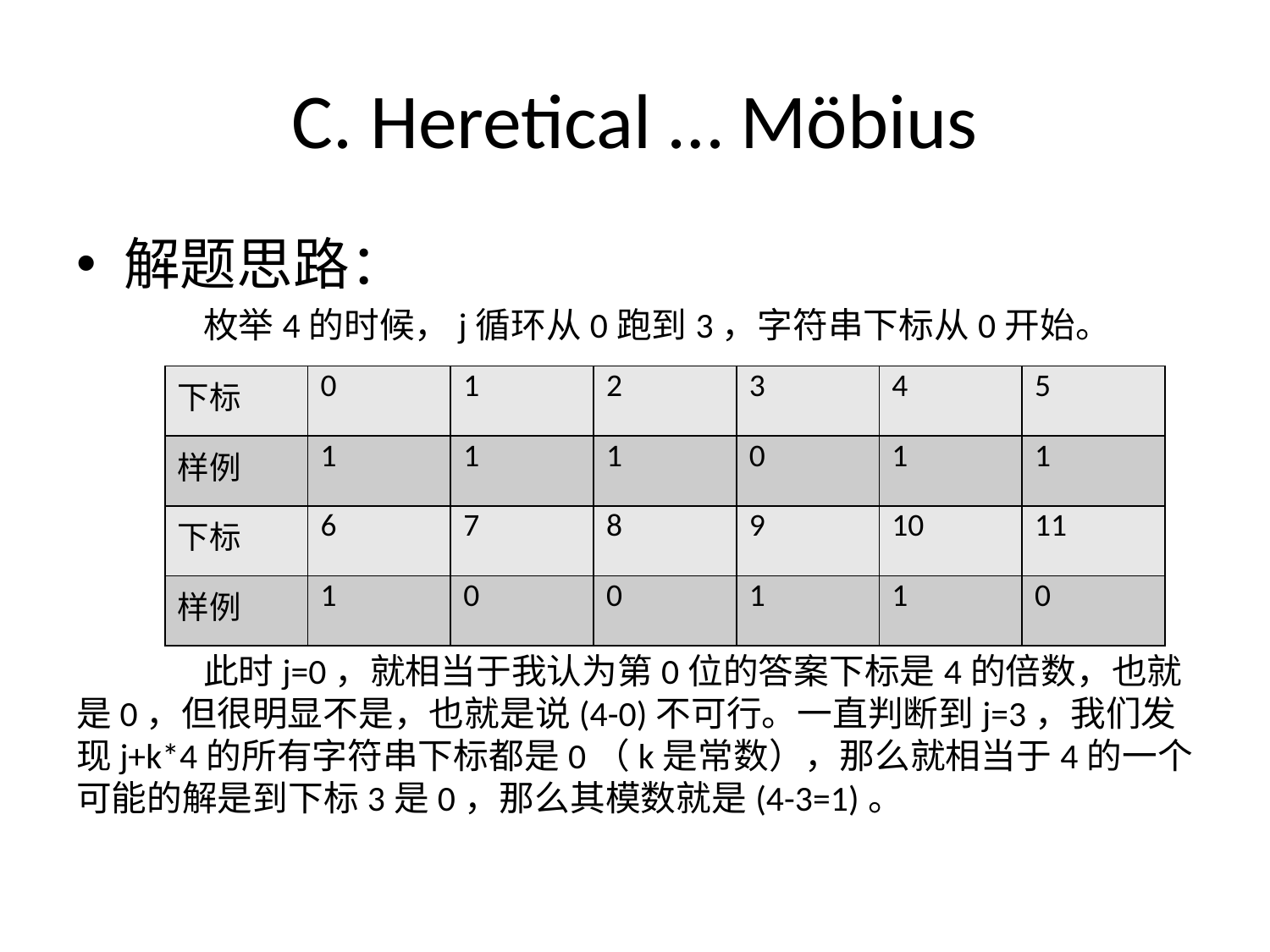

# C. Heretical … Möbius
解题思路：
	枚举4的时候，j循环从0跑到3，字符串下标从0开始。

	此时j=0，就相当于我认为第0位的答案下标是4的倍数，也就是0，但很明显不是，也就是说(4-0)不可行。一直判断到j=3，我们发现j+k*4的所有字符串下标都是0（k是常数），那么就相当于4的一个可能的解是到下标3是0，那么其模数就是(4-3=1)。
| 下标 | 0 | 1 | 2 | 3 | 4 | 5 |
| --- | --- | --- | --- | --- | --- | --- |
| 样例 | 1 | 1 | 1 | 0 | 1 | 1 |
| 下标 | 6 | 7 | 8 | 9 | 10 | 11 |
| 样例 | 1 | 0 | 0 | 1 | 1 | 0 |